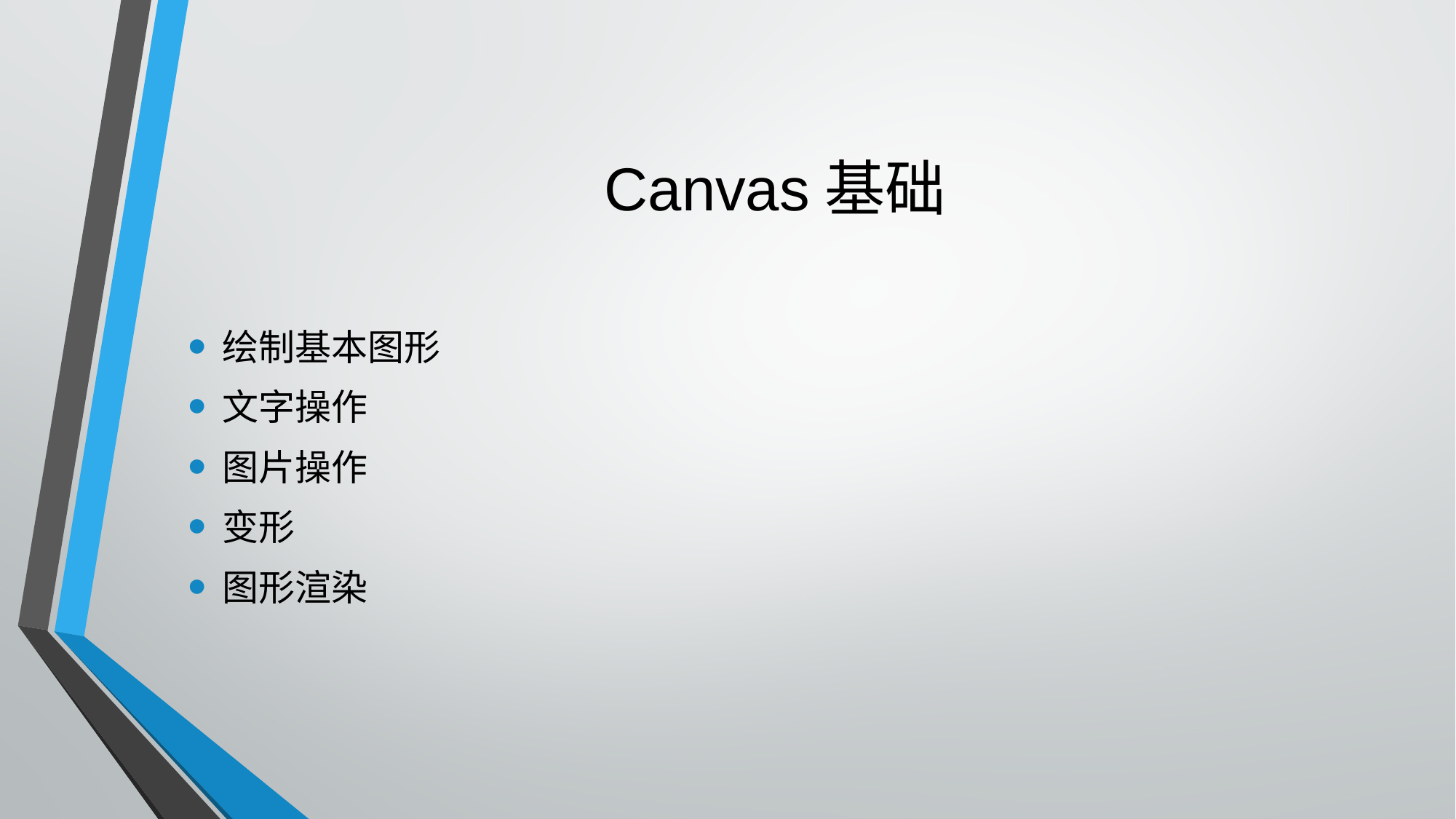

# Canvas基础
绘制基本图形
文字操作
图片操作
变形
图形渲染